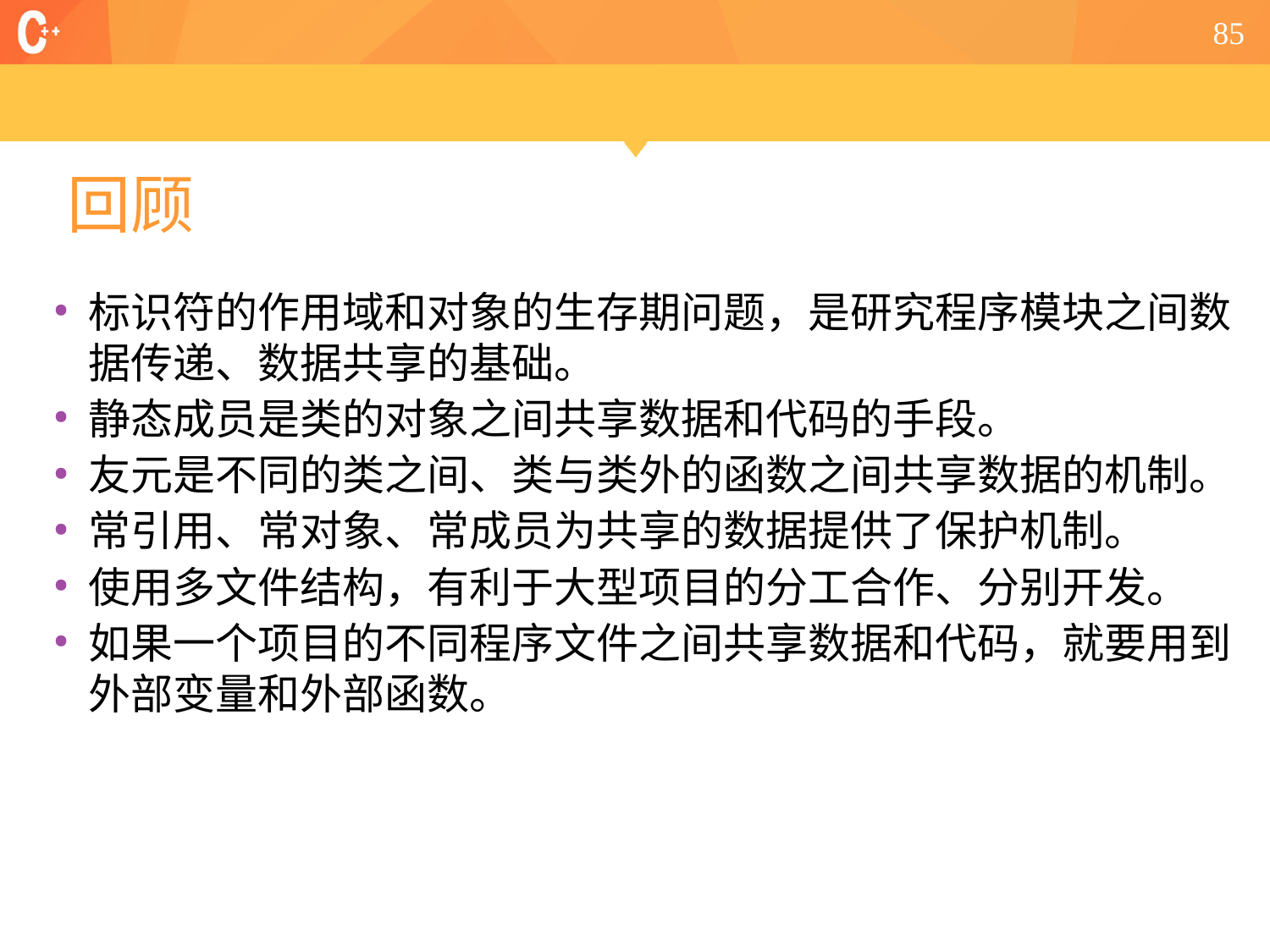

85
# 回顾
标识符的作用域和对象的生存期问题，是研究程序模块之间数据传递、数据共享的基础。
静态成员是类的对象之间共享数据和代码的手段。
友元是不同的类之间、类与类外的函数之间共享数据的机制。
常引用、常对象、常成员为共享的数据提供了保护机制。
使用多文件结构，有利于大型项目的分工合作、分别开发。
如果一个项目的不同程序文件之间共享数据和代码，就要用到外部变量和外部函数。